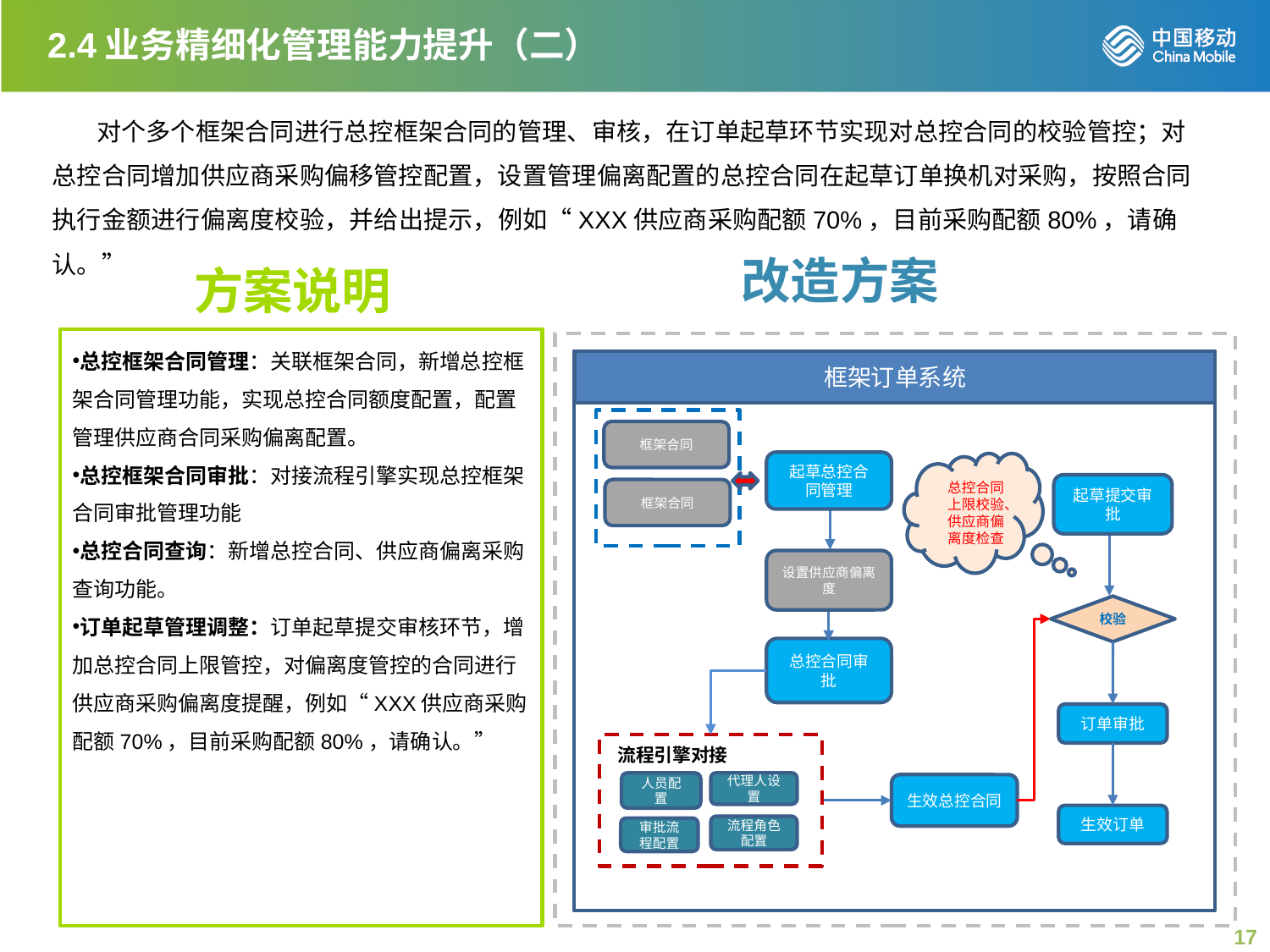

2.4业务精细化管理能力提升（二）
       对个多个框架合同进行总控框架合同的管理、审核，在订单起草环节实现对总控合同的校验管控；对总控合同增加供应商采购偏移管控配置，设置管理偏离配置的总控合同在起草订单换机对采购，按照合同执行金额进行偏离度校验，并给出提示，例如“XXX供应商采购配额70%，目前采购配额80%，请确认。”
1.3业务精细化管理能力提升
改造方案
方案说明
总控框架合同管理：关联框架合同，新增总控框架合同管理功能，实现总控合同额度配置，配置管理供应商合同采购偏离配置。
总控框架合同审批：对接流程引擎实现总控框架合同审批管理功能
总控合同查询：新增总控合同、供应商偏离采购查询功能。
订单起草管理调整：订单起草提交审核环节，增加总控合同上限管控，对偏离度管控的合同进行供应商采购偏离度提醒，例如“XXX供应商采购配额70%，目前采购配额80%，请确认。”

框架订单系统

框架合同
起草总控合同管理

总控合同上限校验、供应商偏离度检查
起草提交审批
框架合同
设置供应商偏离度
校验
总控合同审批
订单审批

流程引擎对接
代理人设置
人员配置
生效总控合同
生效订单
流程角色配置
审批流程配置